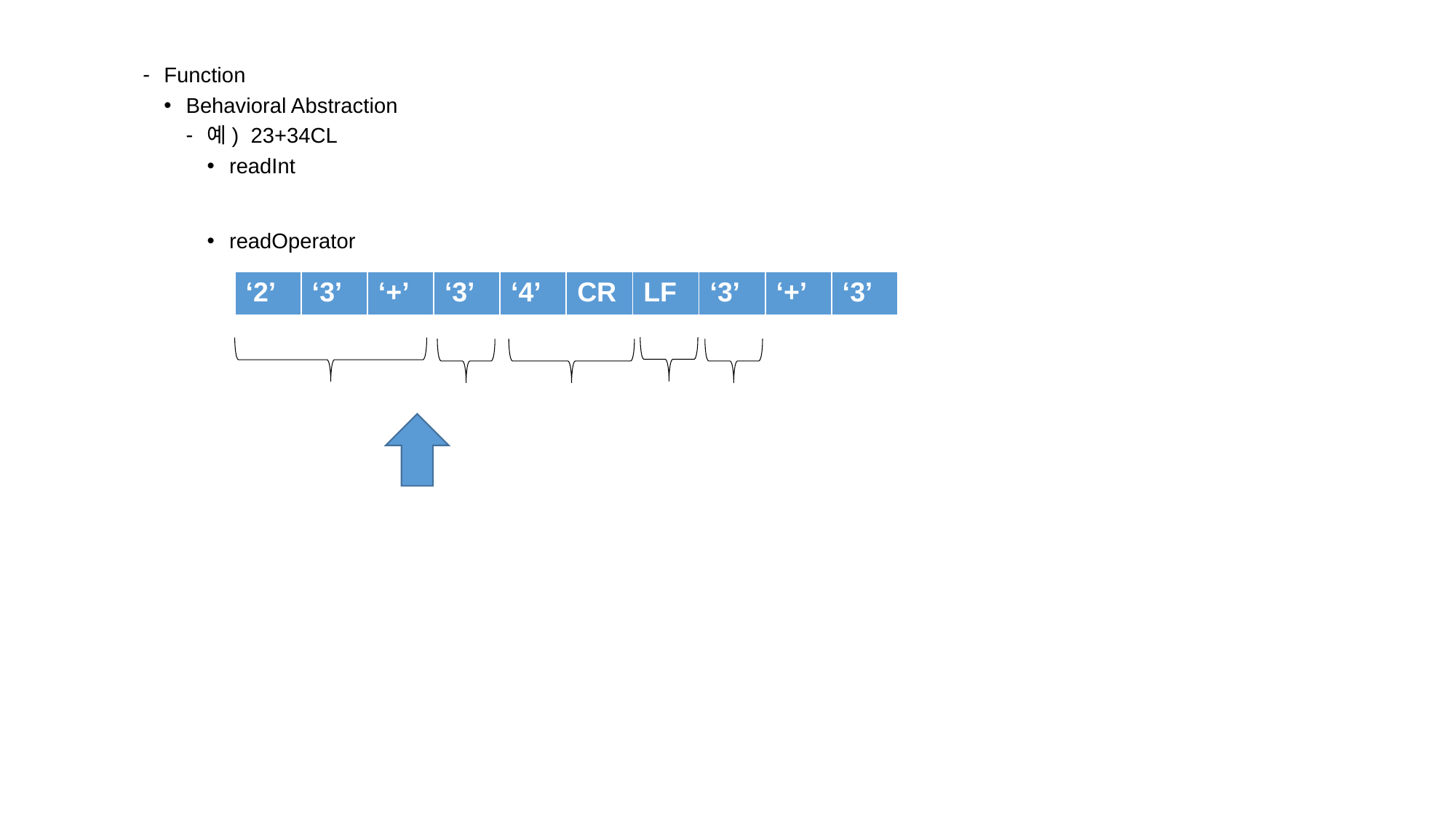

Function
Behavioral Abstraction
예)  23+34CL
readInt

readOperator

| ‘2’ | ‘3’ | ‘+’ | ‘3’ | ‘4’ | CR | LF | ‘3’ | ‘+’ | ‘3’ |
| --- | --- | --- | --- | --- | --- | --- | --- | --- | --- |